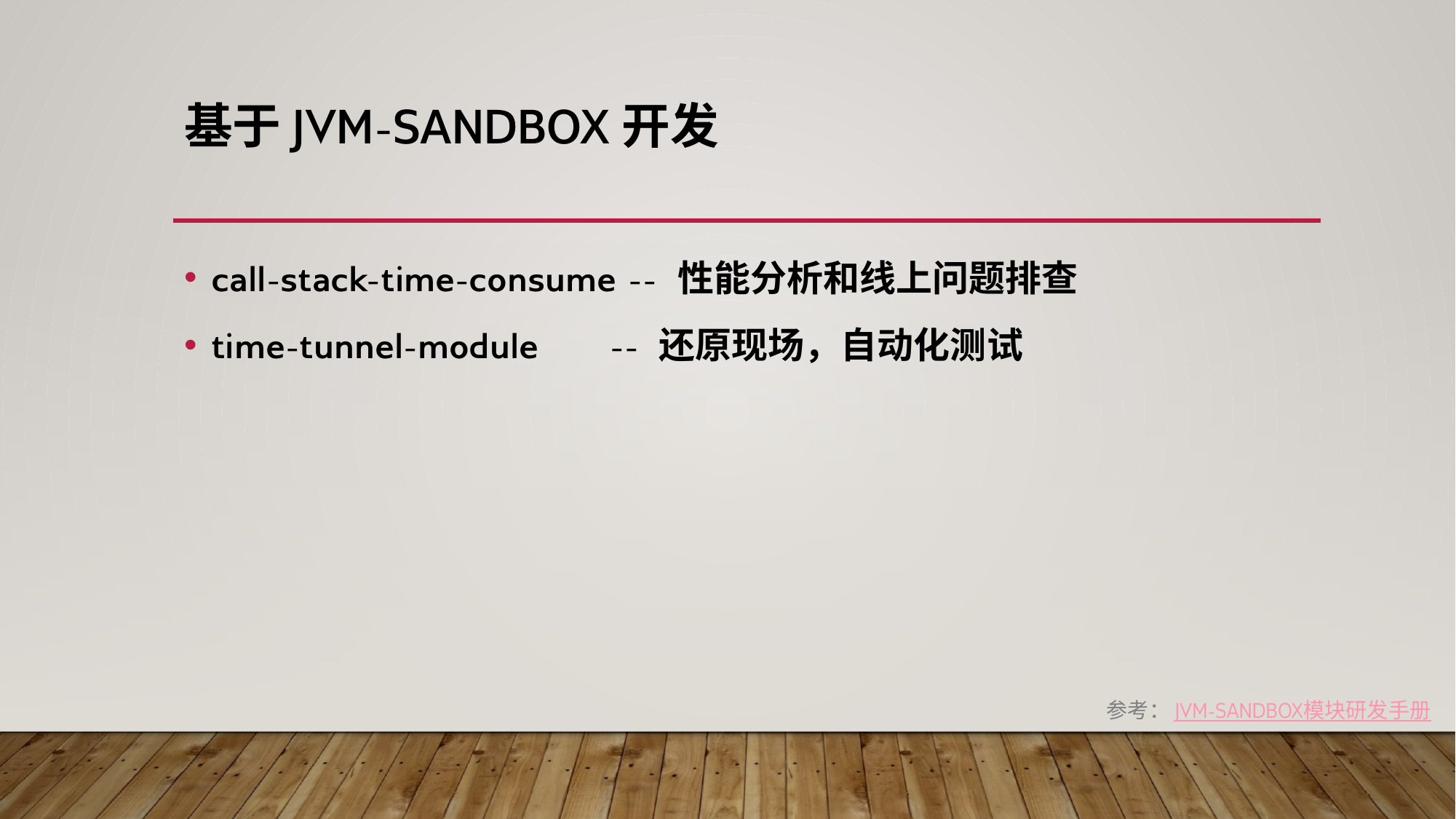

# 基于jvm-sandbox开发
call-stack-time-consume -- 性能分析和线上问题排查
time-tunnel-module      -- 还原现场，自动化测试
参考：JVM-SANDBOX模块研发手册